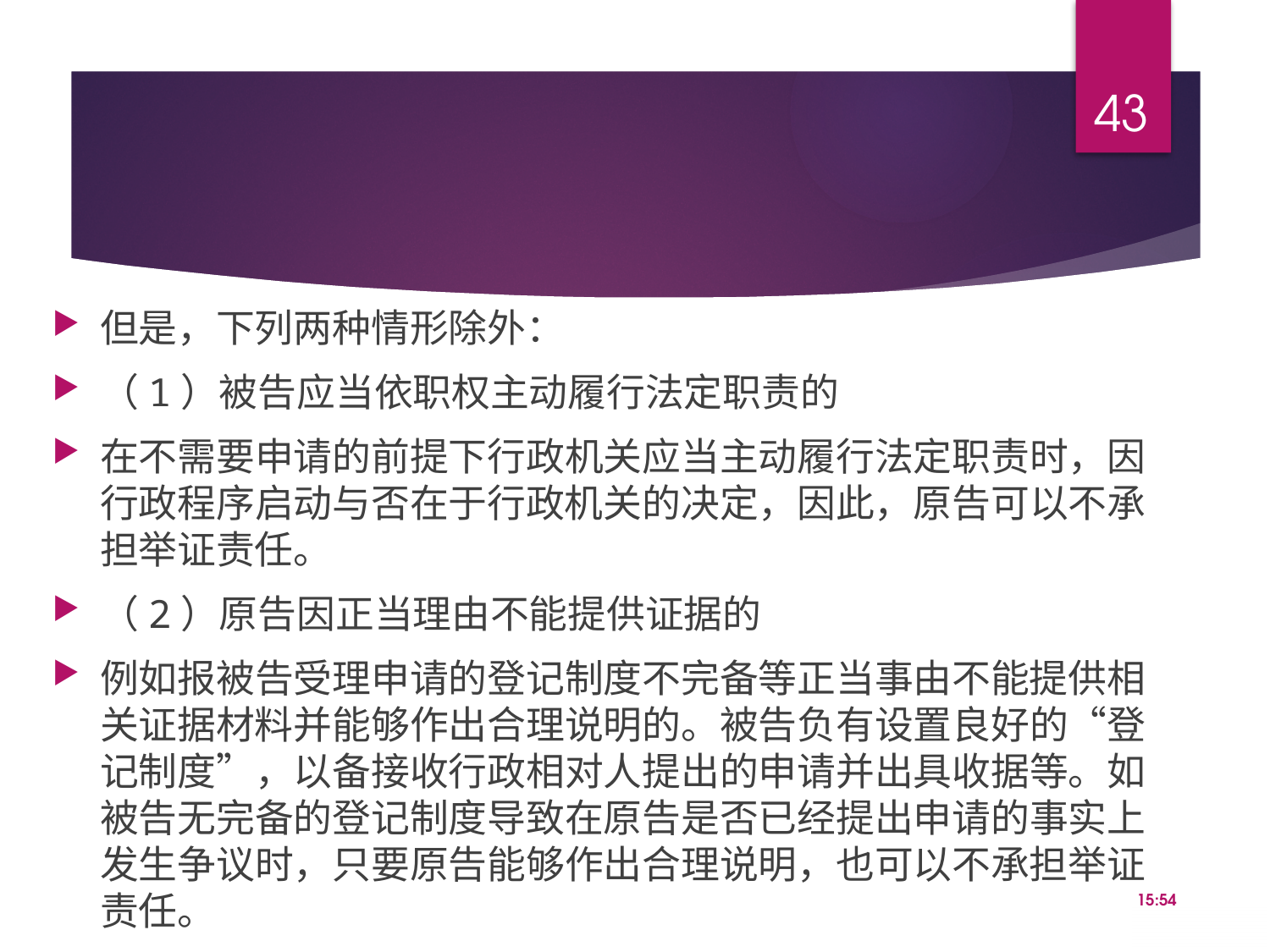

43
#
但是，下列两种情形除外：
（1）被告应当依职权主动履行法定职责的
在不需要申请的前提下行政机关应当主动履行法定职责时，因行政程序启动与否在于行政机关的决定，因此，原告可以不承担举证责任。
（2）原告因正当理由不能提供证据的
例如报被告受理申请的登记制度不完备等正当事由不能提供相关证据材料并能够作出合理说明的。被告负有设置良好的“登记制度”，以备接收行政相对人提出的申请并出具收据等。如被告无完备的登记制度导致在原告是否已经提出申请的事实上发生争议时，只要原告能够作出合理说明，也可以不承担举证责任。

15:54